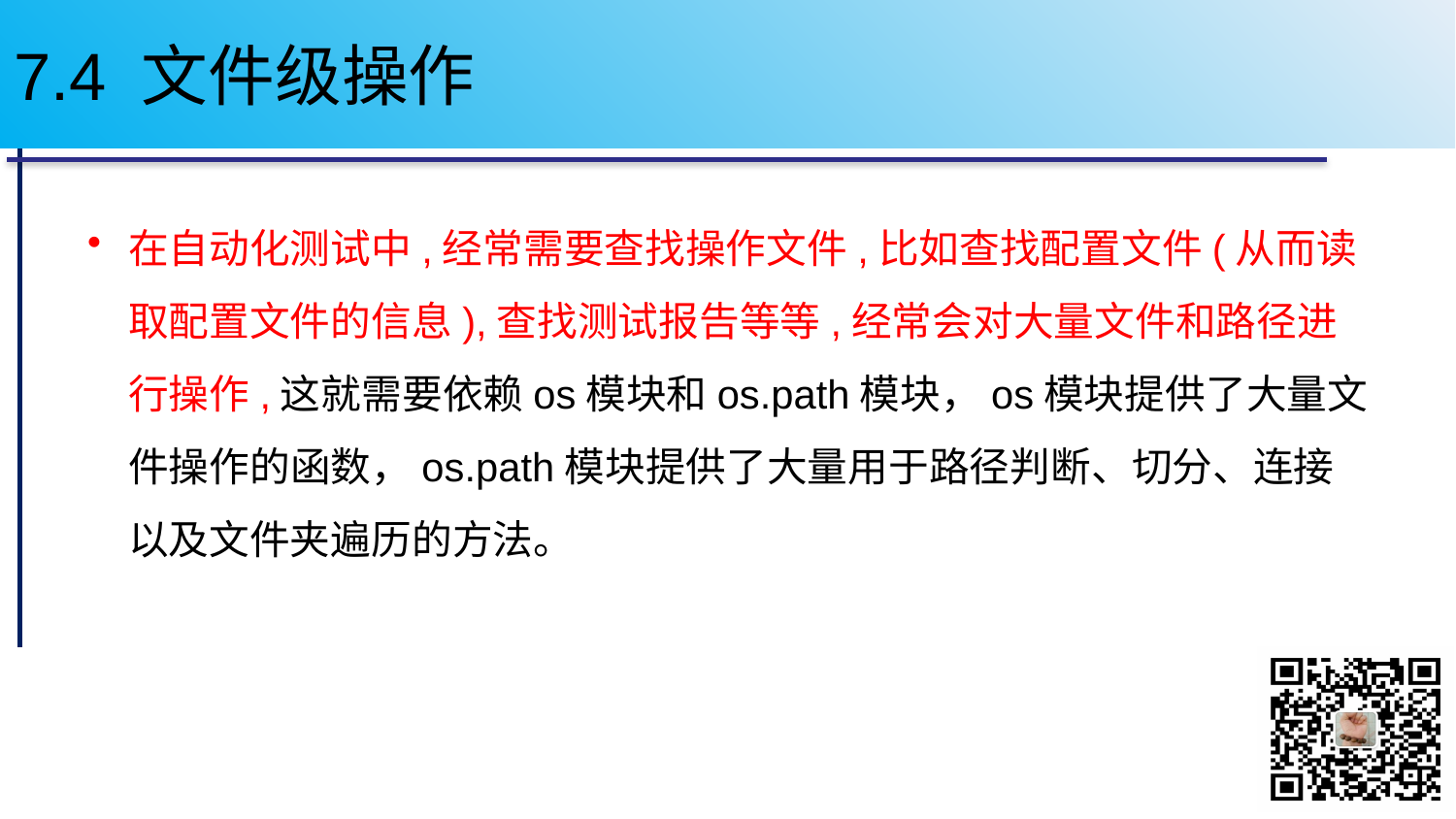

# 7.4 文件级操作
在自动化测试中,经常需要查找操作文件,比如查找配置文件(从而读取配置文件的信息),查找测试报告等等,经常会对大量文件和路径进行操作,这就需要依赖os模块和os.path模块，os模块提供了大量文件操作的函数，os.path模块提供了大量用于路径判断、切分、连接以及文件夹遍历的方法。